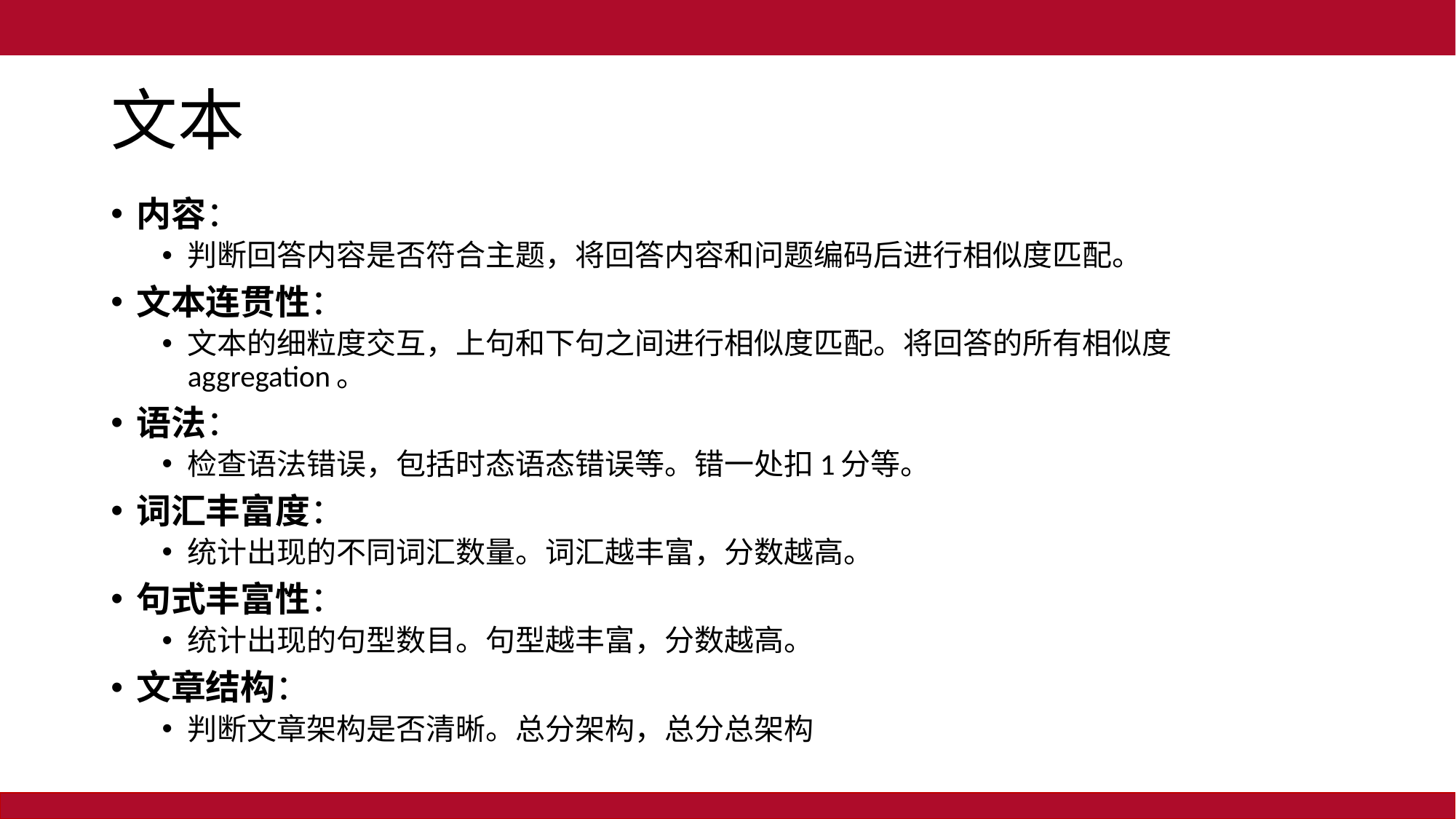

# 文本
内容：
判断回答内容是否符合主题，将回答内容和问题编码后进行相似度匹配。
文本连贯性：
文本的细粒度交互，上句和下句之间进行相似度匹配。将回答的所有相似度aggregation。
语法：
检查语法错误，包括时态语态错误等。错一处扣1分等。
词汇丰富度：
统计出现的不同词汇数量。词汇越丰富，分数越高。
句式丰富性：
统计出现的句型数目。句型越丰富，分数越高。
文章结构：
判断文章架构是否清晰。总分架构，总分总架构